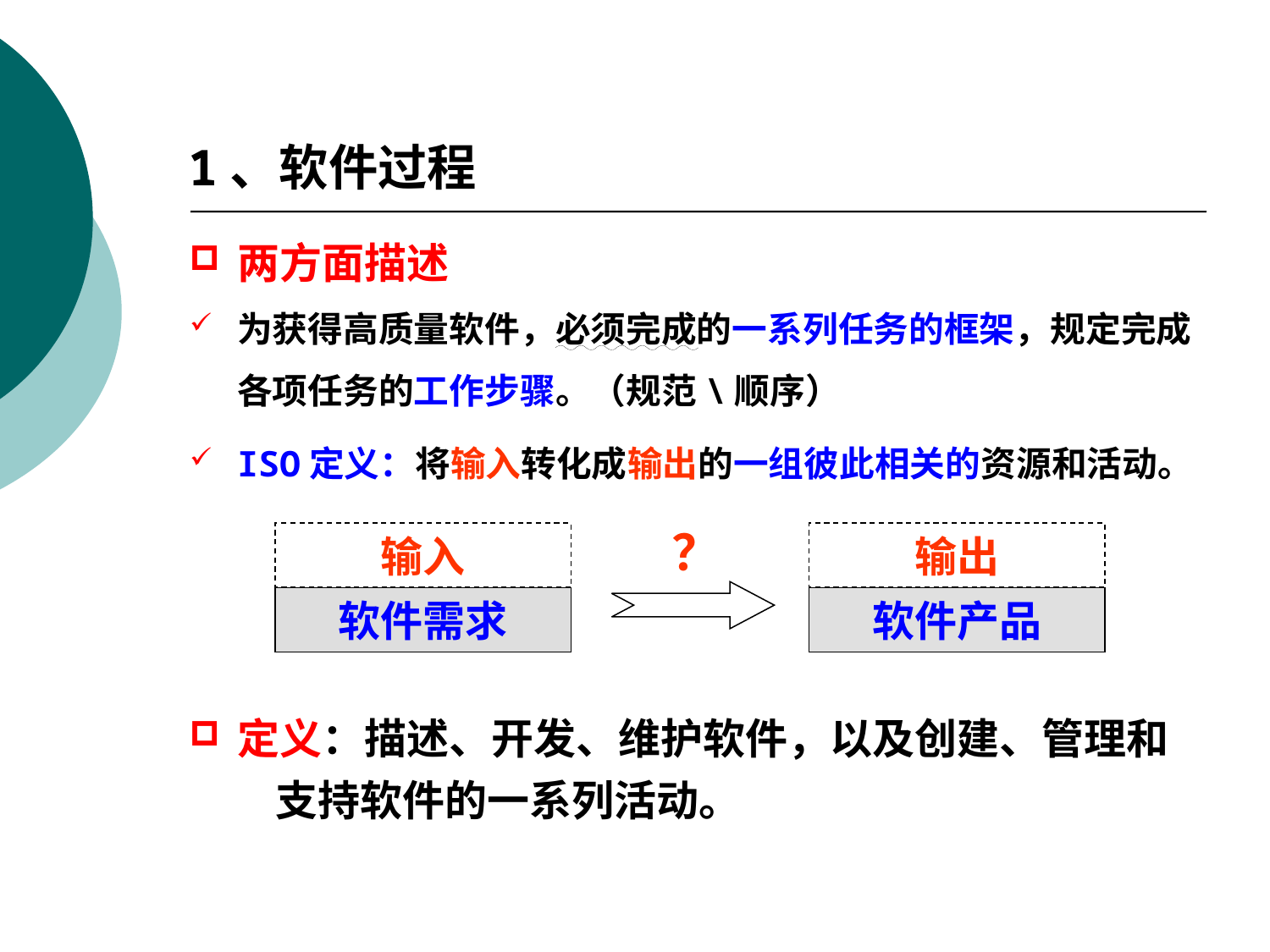

1、软件过程
两方面描述
为获得高质量软件，必须完成的一系列任务的框架，规定完成各项任务的工作步骤。（规范\顺序）
ISO定义：将输入转化成输出的一组彼此相关的资源和活动。
？

输入
输出
软件需求
软件产品
定义：描述、开发、维护软件，以及创建、管理和
        支持软件的一系列活动。